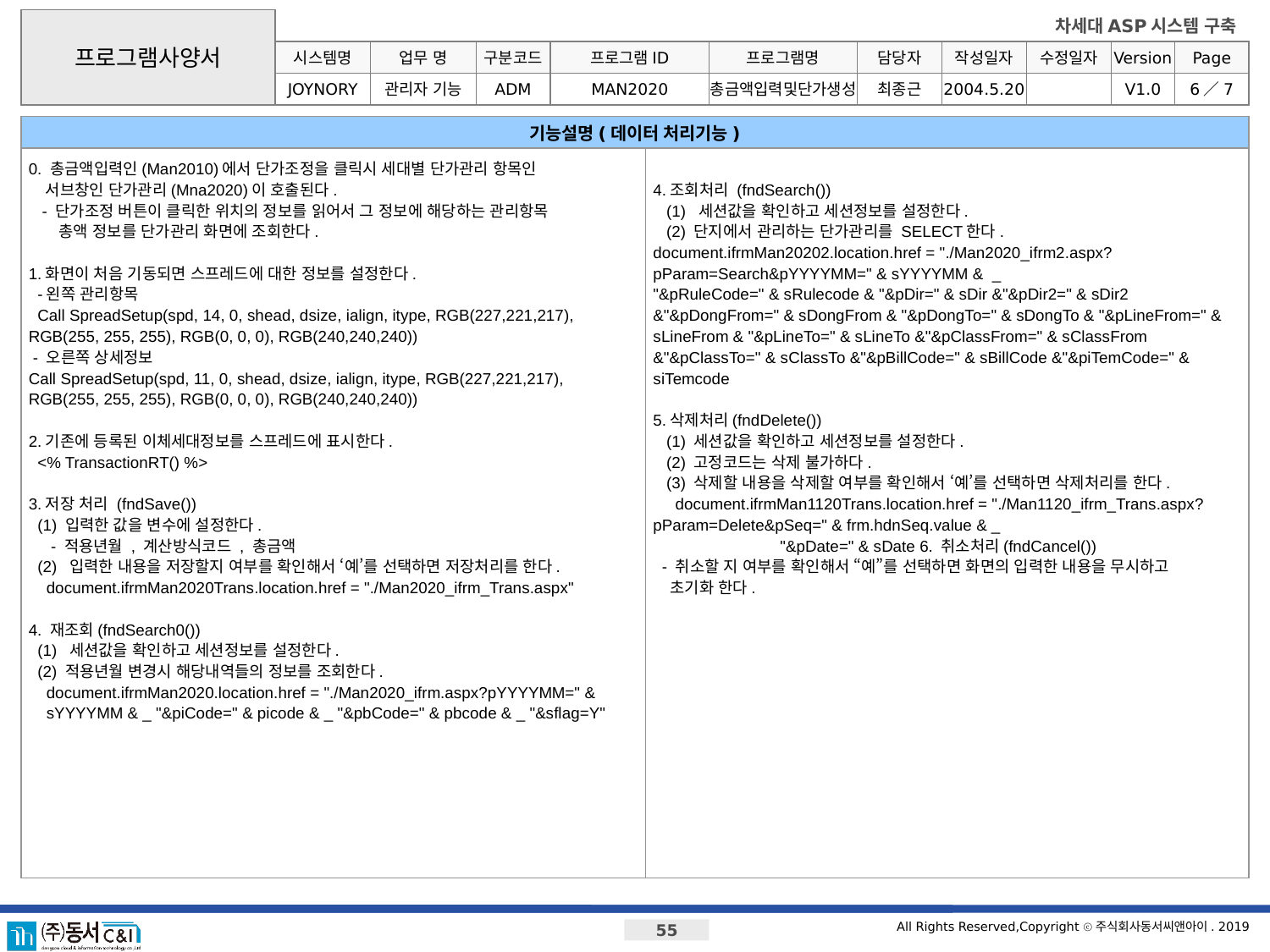

프로그램사양서
시스템명
업무 명
구분코드
프로그램ID
프로그램명
JOYNORY
관리자 기능
ADM
MAN2020
총금액입력및단가생성
최종근
2004.5.20

V1.0
6／7
기능설명(데이터 처리기능)
0. 총금액입력인(Man2010)에서 단가조정을 클릭시 세대별 단가관리 항목인
   서브창인 단가관리(Mna2020)이 호출된다.
   - 단가조정 버튼이 클릭한 위치의 정보를 읽어서 그 정보에 해당하는 관리항목
      총액 정보를 단가관리 화면에 조회한다.

1.화면이 처음 기동되면 스프레드에 대한 정보를 설정한다.
  -왼쪽 관리항목
  Call SpreadSetup(spd, 14, 0, shead, dsize, ialign, itype, RGB(227,221,217), RGB(255, 255, 255), RGB(0, 0, 0), RGB(240,240,240))
 - 오른쪽 상세정보
Call SpreadSetup(spd, 11, 0, shead, dsize, ialign, itype, RGB(227,221,217), RGB(255, 255, 255), RGB(0, 0, 0), RGB(240,240,240))

2.기존에 등록된 이체세대정보를 스프레드에 표시한다.
  <% TransactionRT() %>

3.저장 처리 (fndSave())
  (1) 입력한 값을 변수에 설정한다.
     - 적용년월 , 계산방식코드 , 총금액
  (2)  입력한 내용을 저장할지 여부를 확인해서 ‘예’를 선택하면 저장처리를 한다.
    document.ifrmMan2020Trans.location.href = "./Man2020_ifrm_Trans.aspx"

4. 재조회(fndSearch0())
  (1)  세션값을 확인하고 세션정보를 설정한다.
  (2) 적용년월 변경시 해당내역들의 정보를 조회한다.
    document.ifrmMan2020.location.href = "./Man2020_ifrm.aspx?pYYYYMM=" &
    sYYYYMM & _ "&piCode=" & picode & _ "&pbCode=" & pbcode & _ "&sflag=Y"

4.조회처리 (fndSearch())
   (1)  세션값을 확인하고 세션정보를 설정한다.
   (2) 단지에서 관리하는 단가관리를 SELECT한다.
document.ifrmMan20202.location.href = "./Man2020_ifrm2.aspx?pParam=Search&pYYYYMM=" & sYYYYMM &  _
"&pRuleCode=" & sRulecode & "&pDir=" & sDir &"&pDir2=" & sDir2 &"&pDongFrom=" & sDongFrom & "&pDongTo=" & sDongTo & "&pLineFrom=" & sLineFrom & "&pLineTo=" & sLineTo &"&pClassFrom=" & sClassFrom &"&pClassTo=" & sClassTo &"&pBillCode=" & sBillCode &"&piTemCode=" & siTemcode

5.삭제처리(fndDelete())
   (1) 세션값을 확인하고 세션정보를 설정한다.
   (2) 고정코드는 삭제 불가하다.
   (3) 삭제할 내용을 삭제할 여부를 확인해서 ‘예’를 선택하면 삭제처리를 한다.
     document.ifrmMan1120Trans.location.href = "./Man1120_ifrm_Trans.aspx?pParam=Delete&pSeq=" & frm.hdnSeq.value & _
	"&pDate=" & sDate 6. 취소처리(fndCancel())
  - 취소할 지 여부를 확인해서 “예”를 선택하면 화면의 입력한 내용을 무시하고
   초기화 한다.